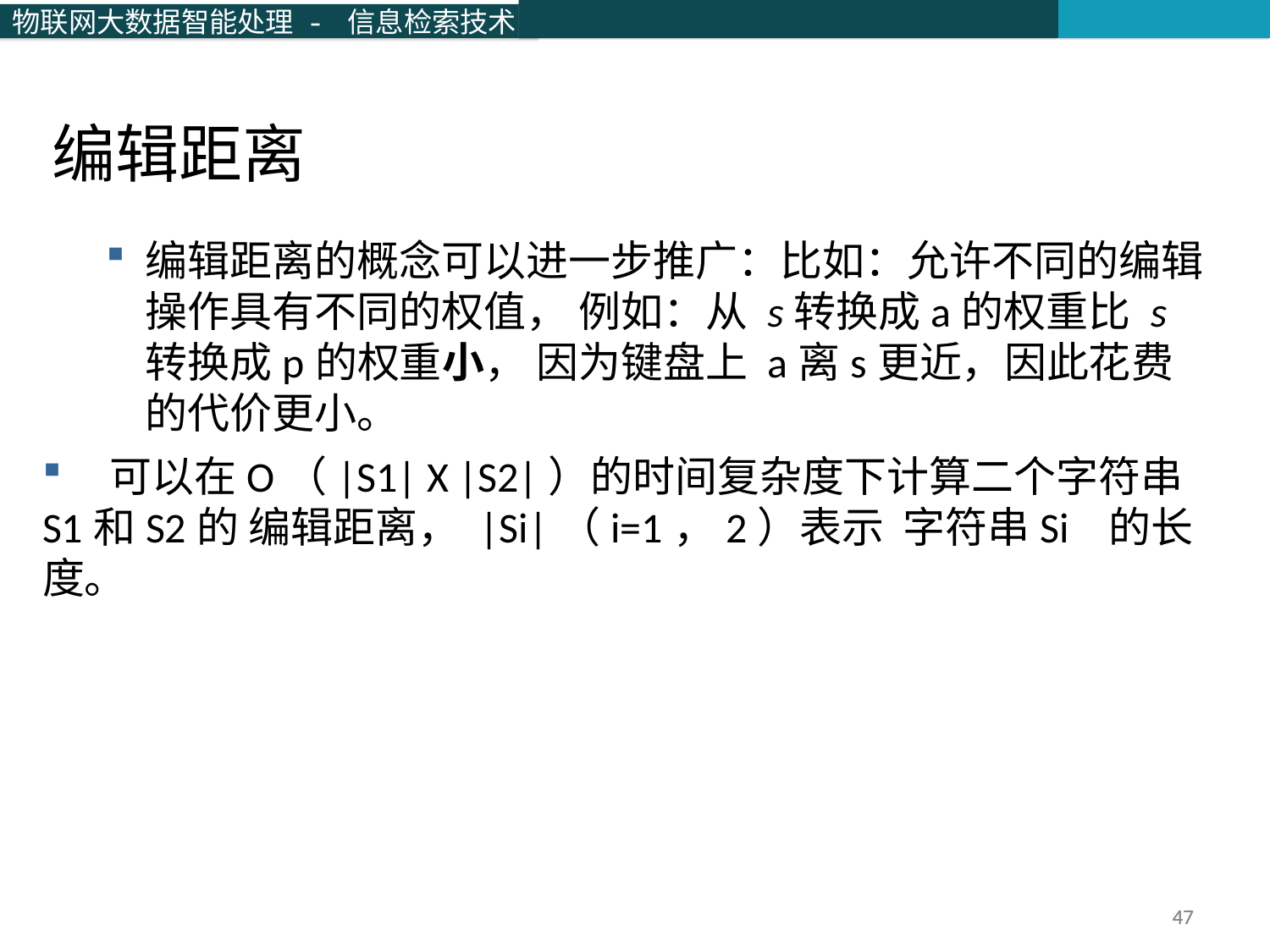

编辑距离
编辑距离的概念可以进一步推广：比如：允许不同的编辑 操作具有不同的权值， 例如：从 s转换成a的权重比 s 转换成p的权重小， 因为键盘上 a离s更近，因此花费的代价更小。
    可以在O（|S1| X |S2|）的时间复杂度下计算二个字符串S1和S2的 编辑距离， |Si|（i=1，2）表示  字符串Si   的长度。

47
47